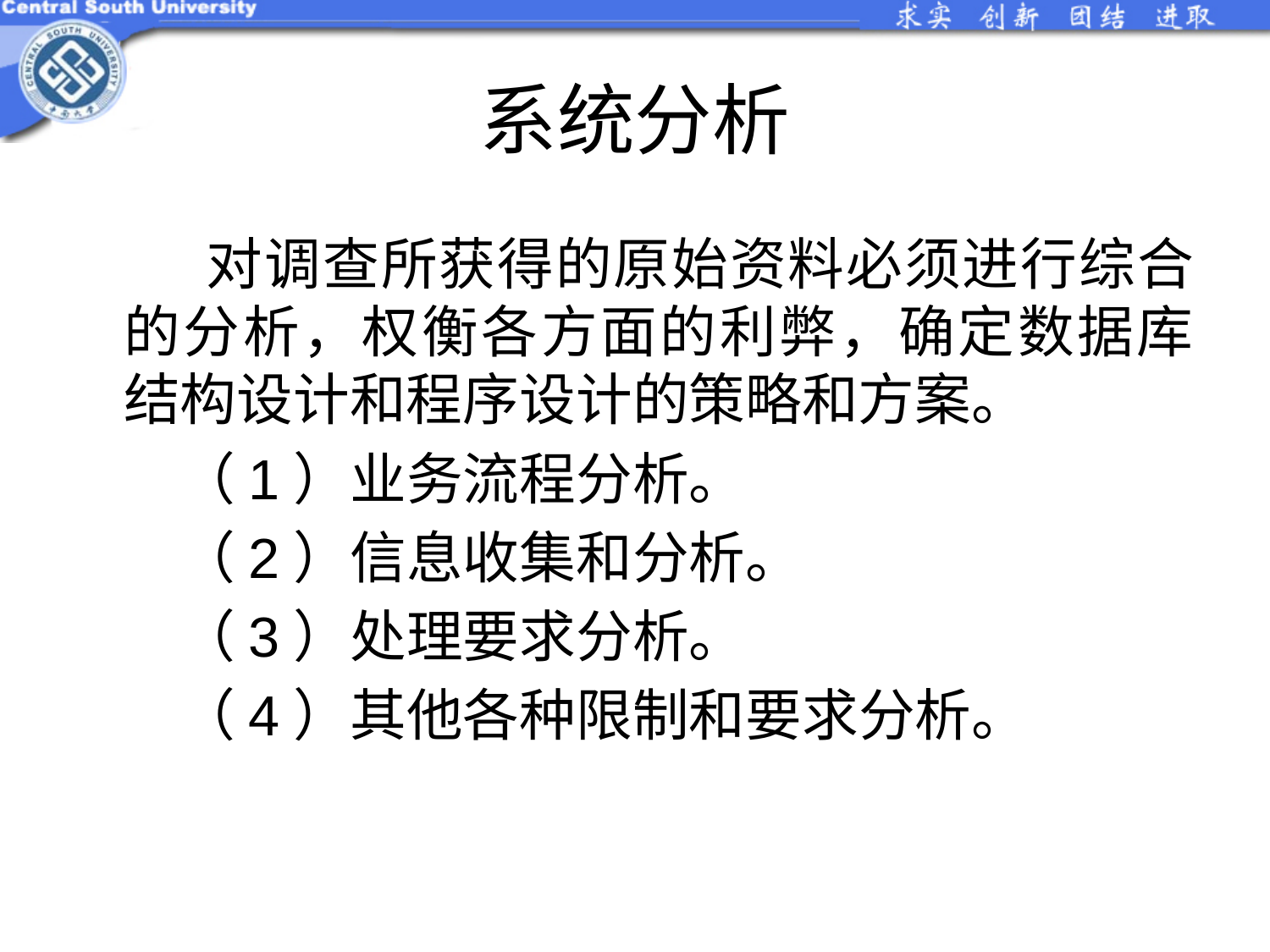

# 系统分析
        对调查所获得的原始资料必须进行综合的分析，权衡各方面的利弊，确定数据库结构设计和程序设计的策略和方案。
       （1）业务流程分析。
       （2）信息收集和分析。
       （3）处理要求分析。
       （4）其他各种限制和要求分析。